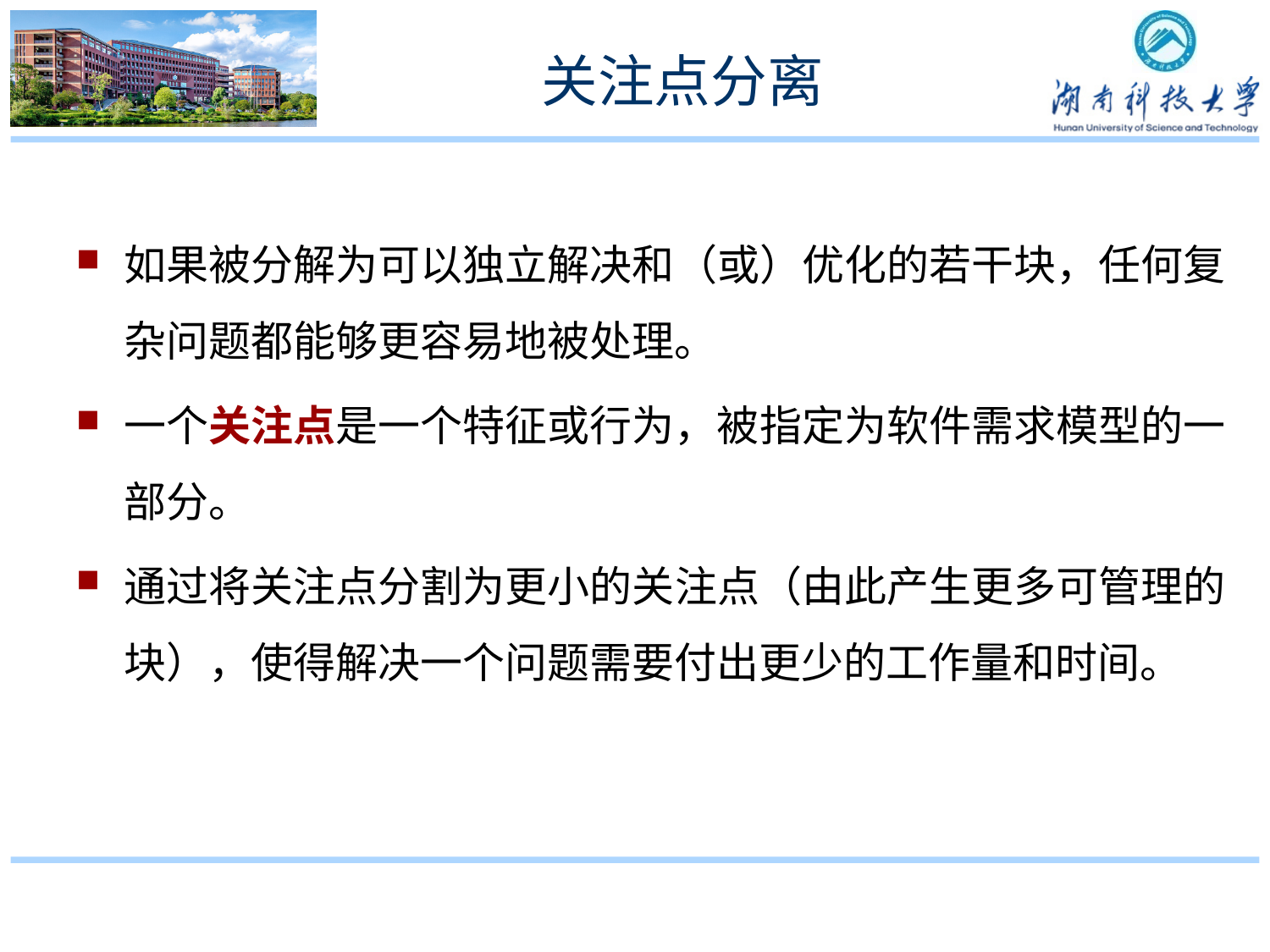

# 关注点分离
如果被分解为可以独立解决和（或）优化的若干块，任何复杂问题都能够更容易地被处理。
一个关注点是一个特征或行为，被指定为软件需求模型的一部分。
通过将关注点分割为更小的关注点（由此产生更多可管理的块），使得解决一个问题需要付出更少的工作量和时间。
13